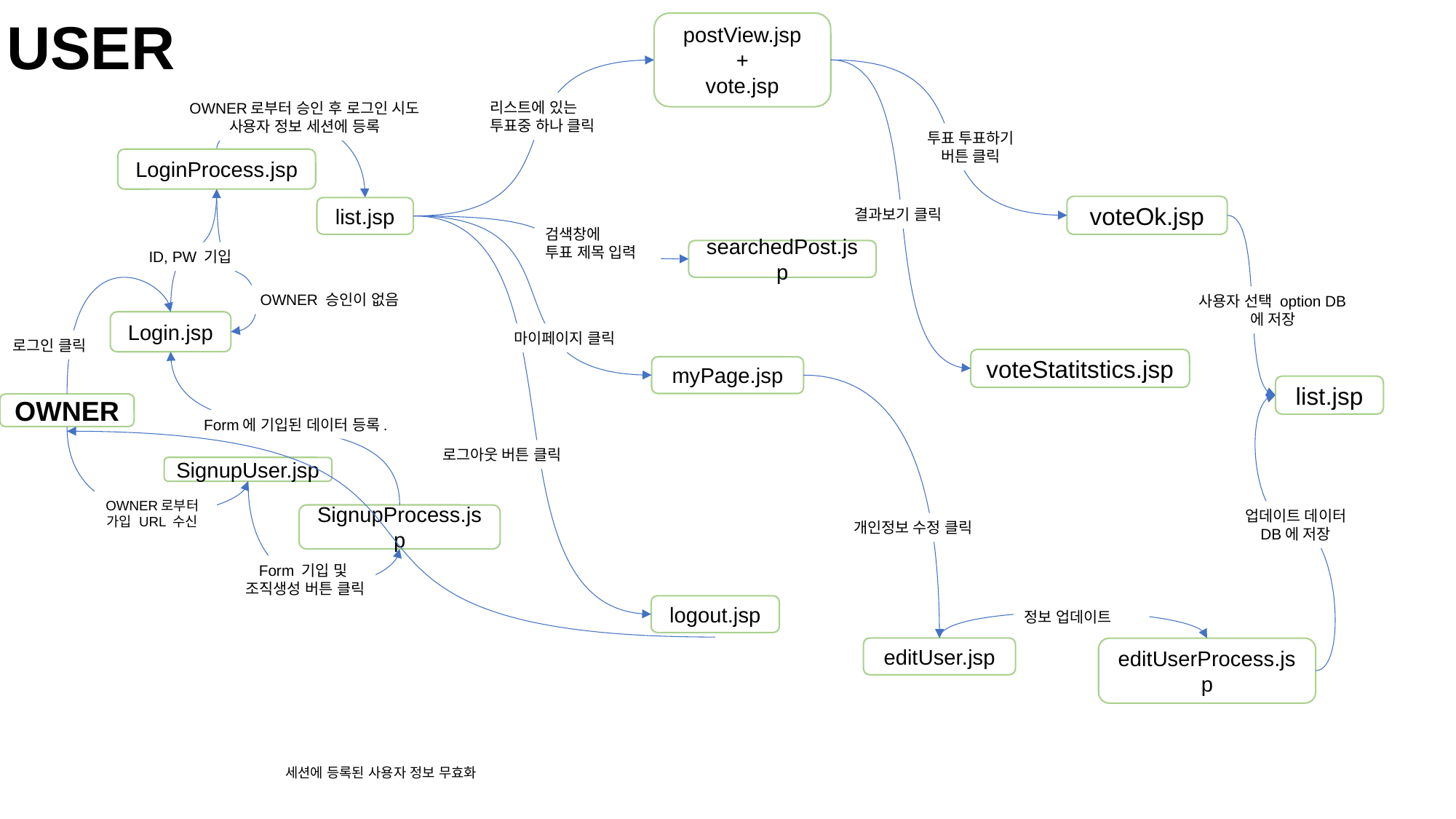

USER
postView.jsp
+
vote.jsp
리스트에 있는
투표중 하나 클릭
OWNER로부터 승인 후 로그인 시도
사용자 정보 세션에 등록
투표 투표하기 버튼 클릭
LoginProcess.jsp
voteOk.jsp
list.jsp
결과보기 클릭
검색창에
투표 제목 입력
searchedPost.jsp
ID, PW 기입
OWNER 승인이 없음
사용자 선택 option DB에 저장
Login.jsp
마이페이지 클릭
로그인 클릭
voteStatitstics.jsp
myPage.jsp
list.jsp
OWNER
Form에 기입된 데이터 등록.
로그아웃 버튼 클릭
SignupUser.jsp
OWNER로부터
가입 URL 수신
업데이트 데이터
DB에 저장
SignupProcess.jsp
개인정보 수정 클릭
Form 기입 및
 조직생성 버튼 클릭
logout.jsp
정보 업데이트
editUser.jsp
editUserProcess.jsp
세션에 등록된 사용자 정보 무효화